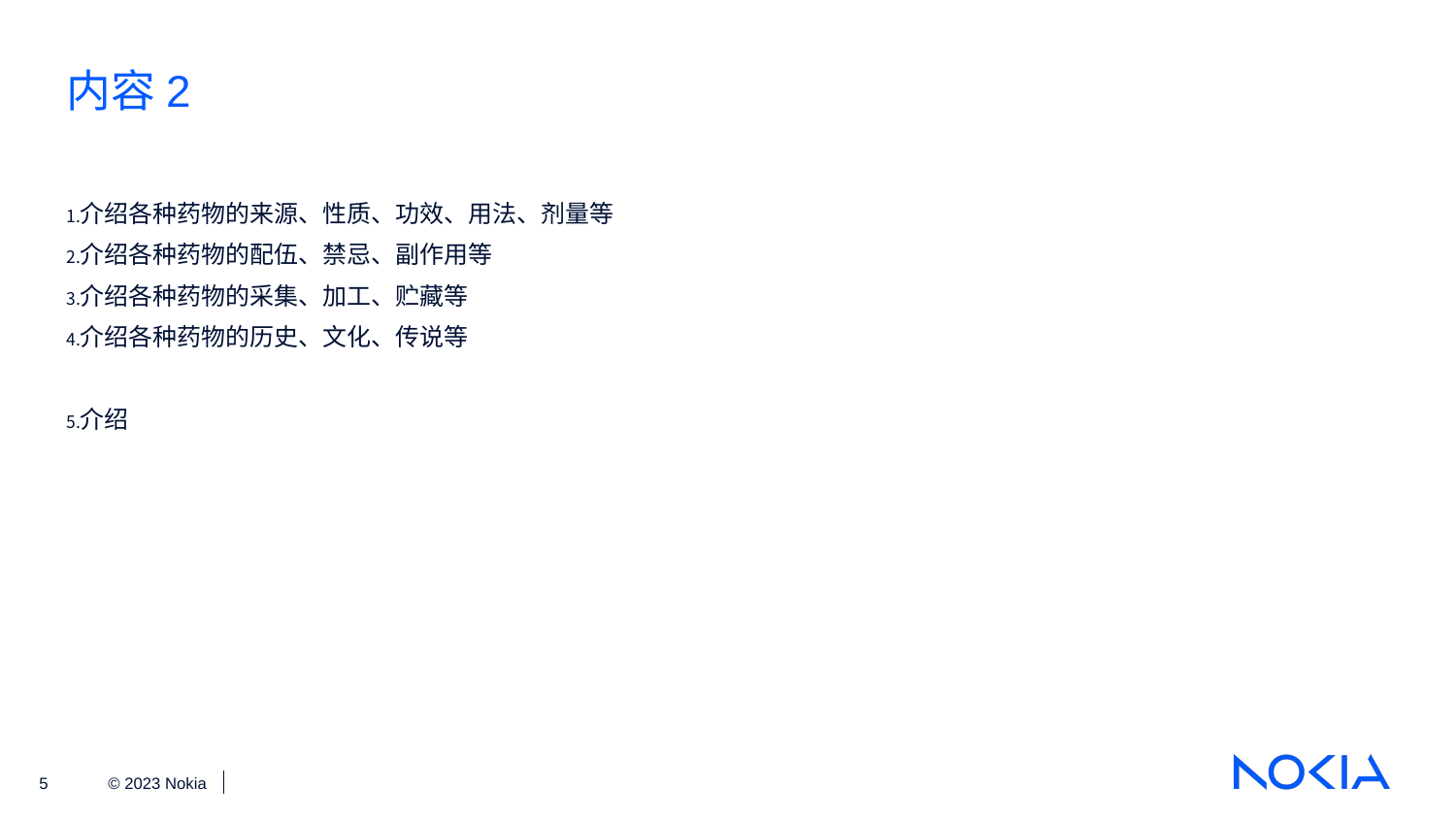

内容2

介绍各种药物的来源、性质、功效、用法、剂量等
介绍各种药物的配伍、禁忌、副作用等
介绍各种药物的采集、加工、贮藏等
介绍各种药物的历史、文化、传说等

介绍